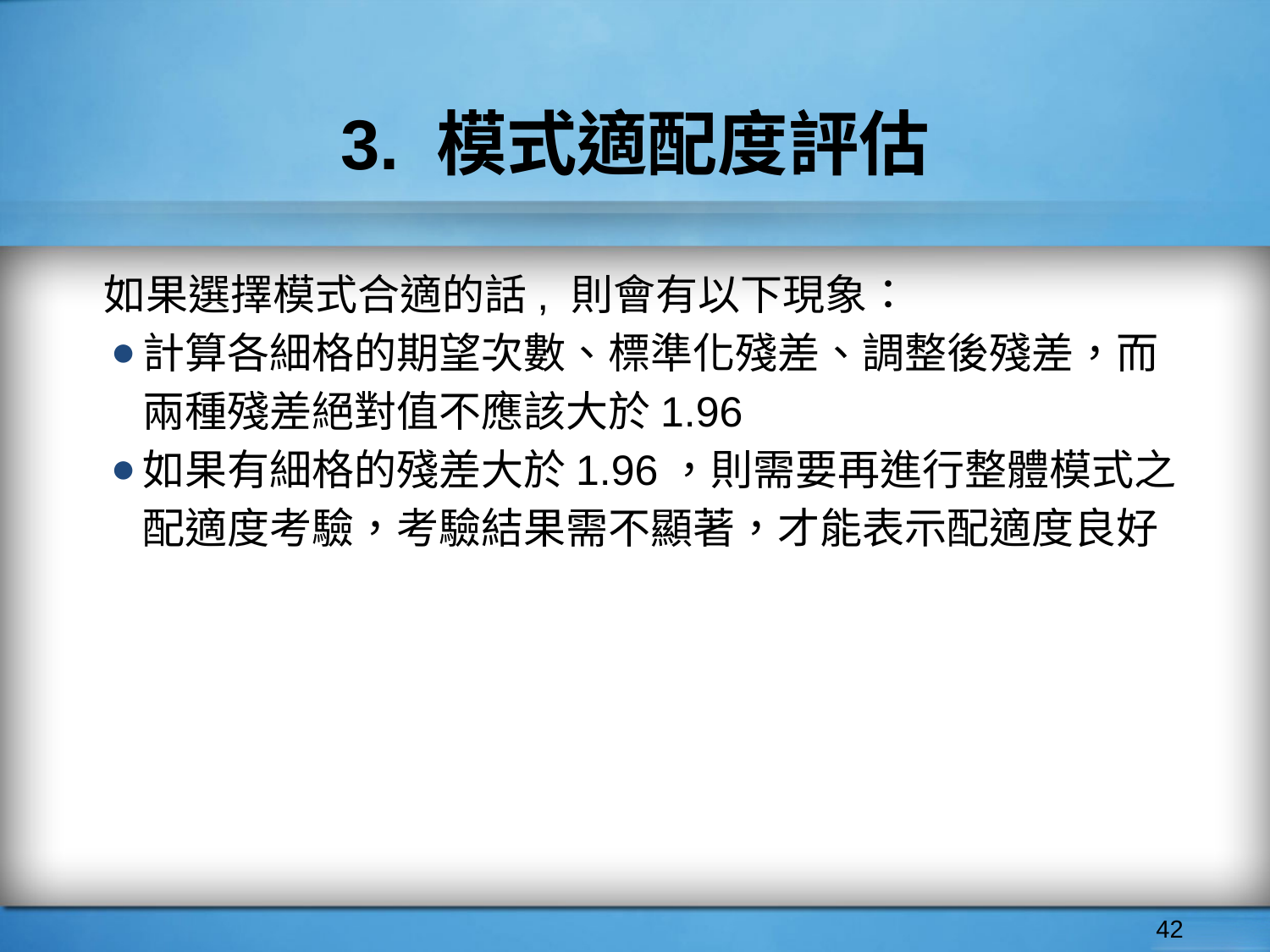

# 3. 模式適配度評估
如果選擇模式合適的話, 則會有以下現象：
計算各細格的期望次數、標準化殘差、調整後殘差，而兩種殘差絕對值不應該大於1.96
如果有細格的殘差大於1.96，則需要再進行整體模式之配適度考驗，考驗結果需不顯著，才能表示配適度良好
42